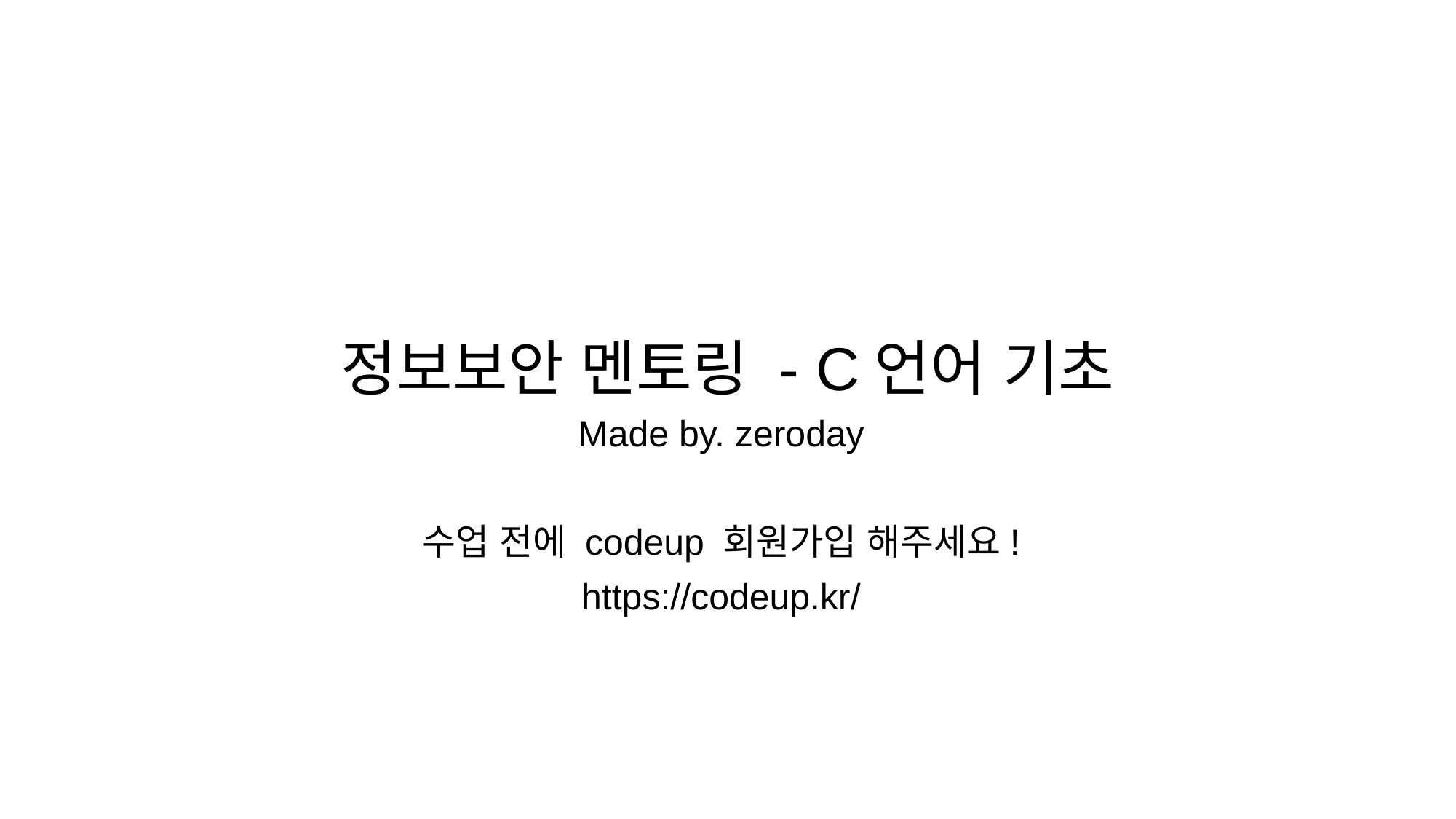

# 정보보안 멘토링 - C언어 기초
Made by. zeroday

수업 전에 codeup 회원가입 해주세요!
https://codeup.kr/